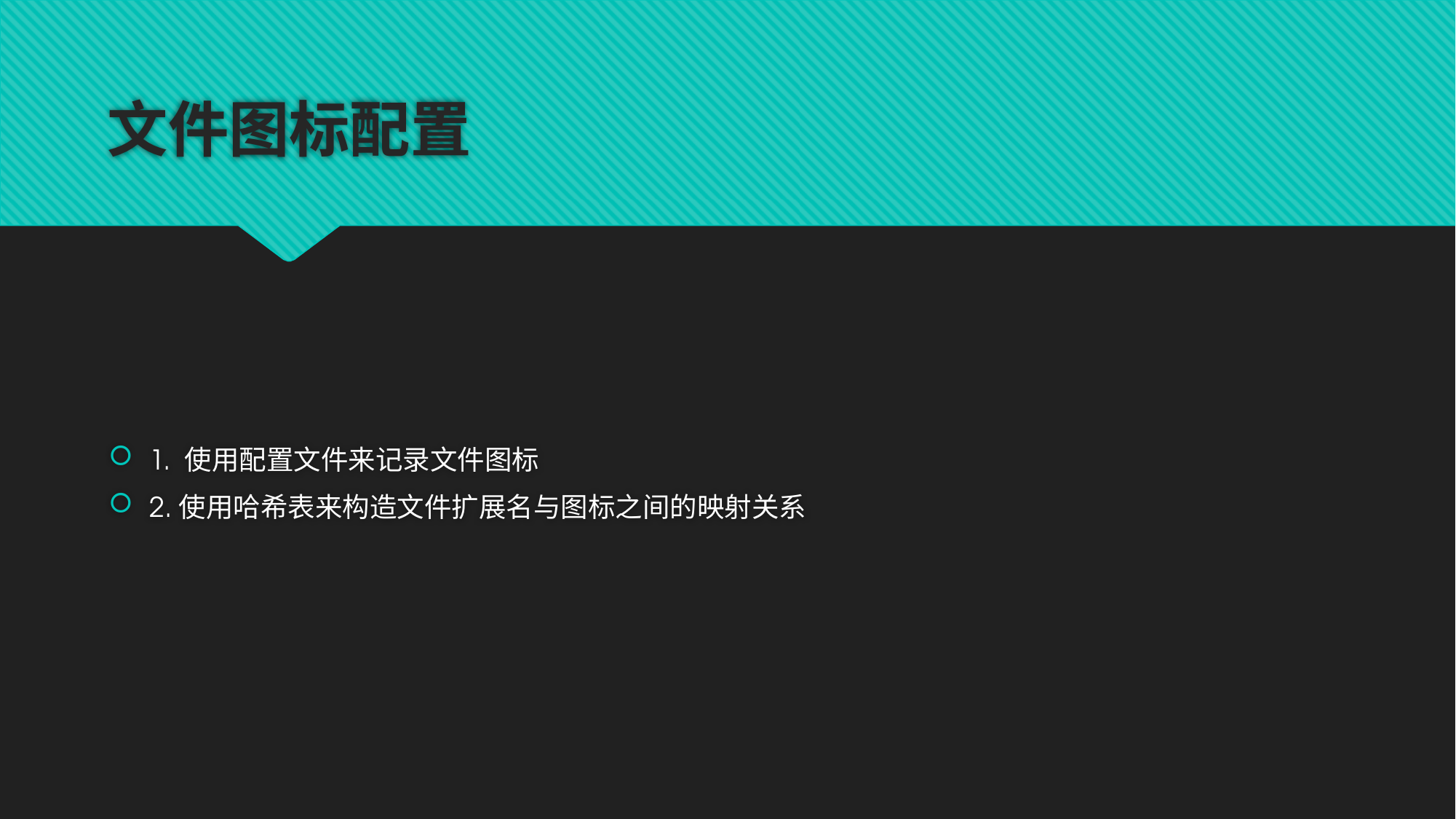

# 文件图标配置
1. 使用配置文件来记录文件图标
2.使用哈希表来构造文件扩展名与图标之间的映射关系